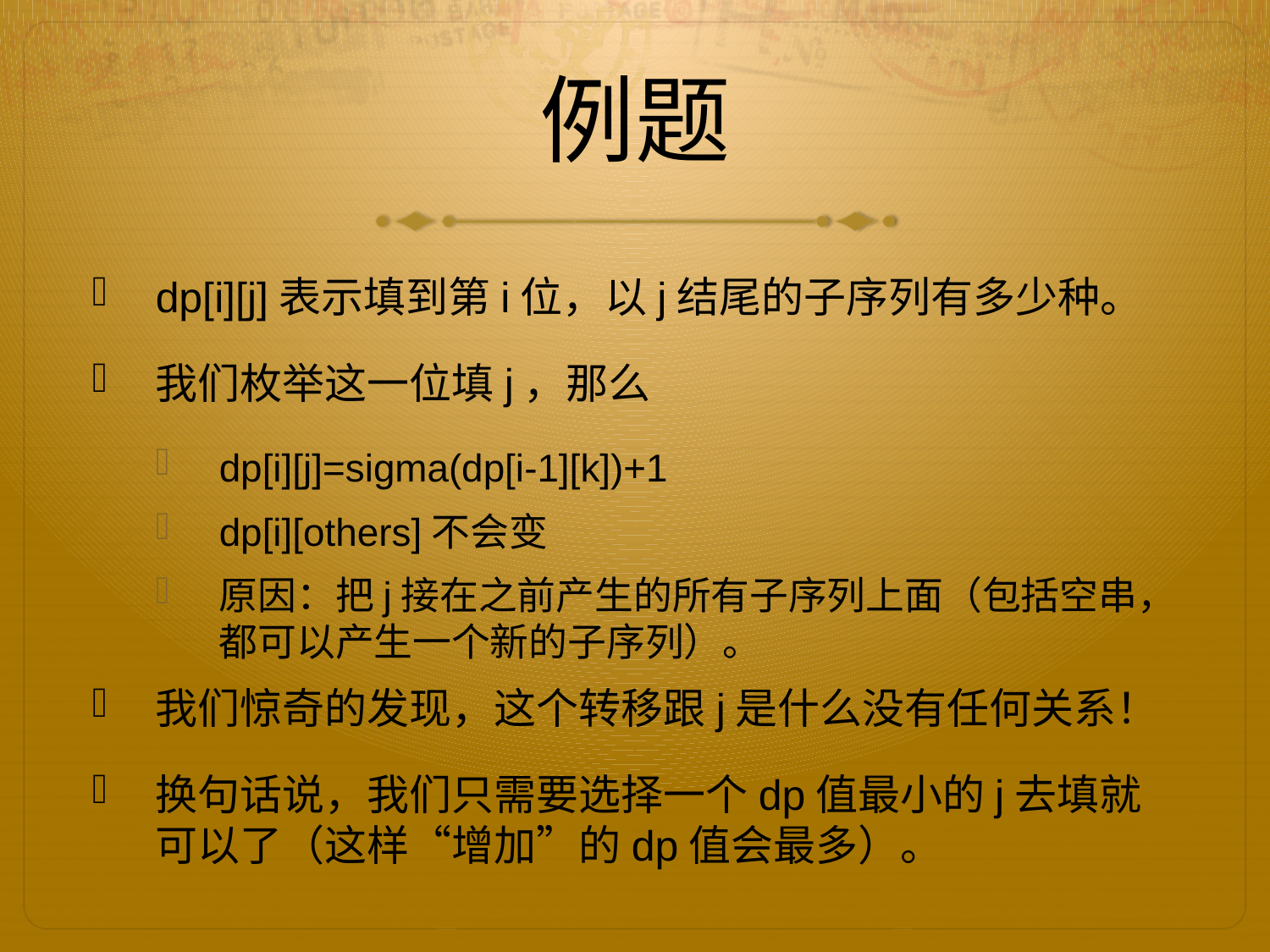

# 例题
dp[i][j]表示填到第i位，以j结尾的子序列有多少种。
我们枚举这一位填j，那么
dp[i][j]=sigma(dp[i-1][k])+1
dp[i][others]不会变
原因：把j接在之前产生的所有子序列上面（包括空串，都可以产生一个新的子序列）。
我们惊奇的发现，这个转移跟j是什么没有任何关系！
换句话说，我们只需要选择一个dp值最小的j去填就可以了（这样“增加”的dp值会最多）。